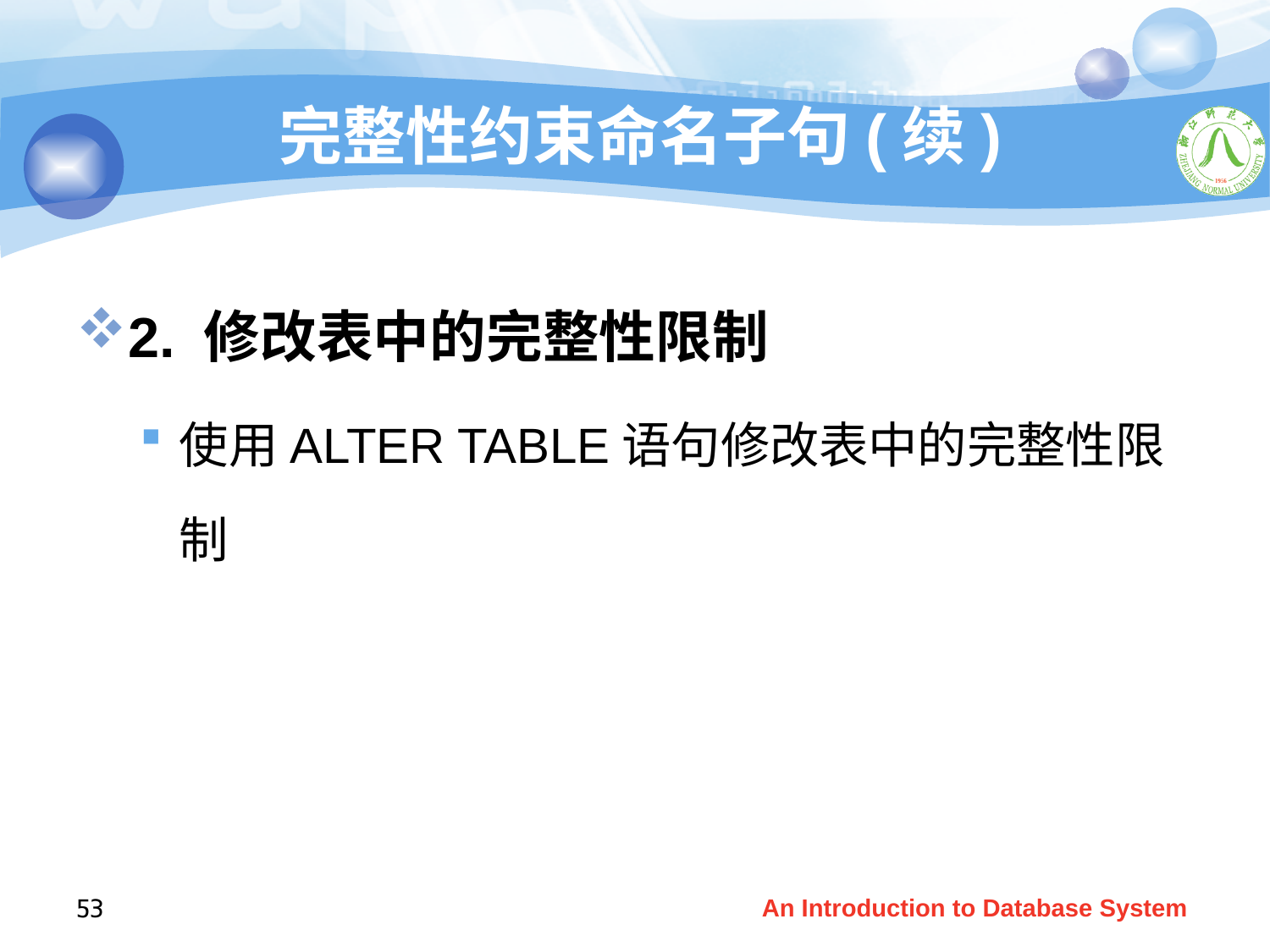

# 完整性约束命名子句(续)
2. 修改表中的完整性限制
使用ALTER TABLE语句修改表中的完整性限制
53
An Introduction to Database System